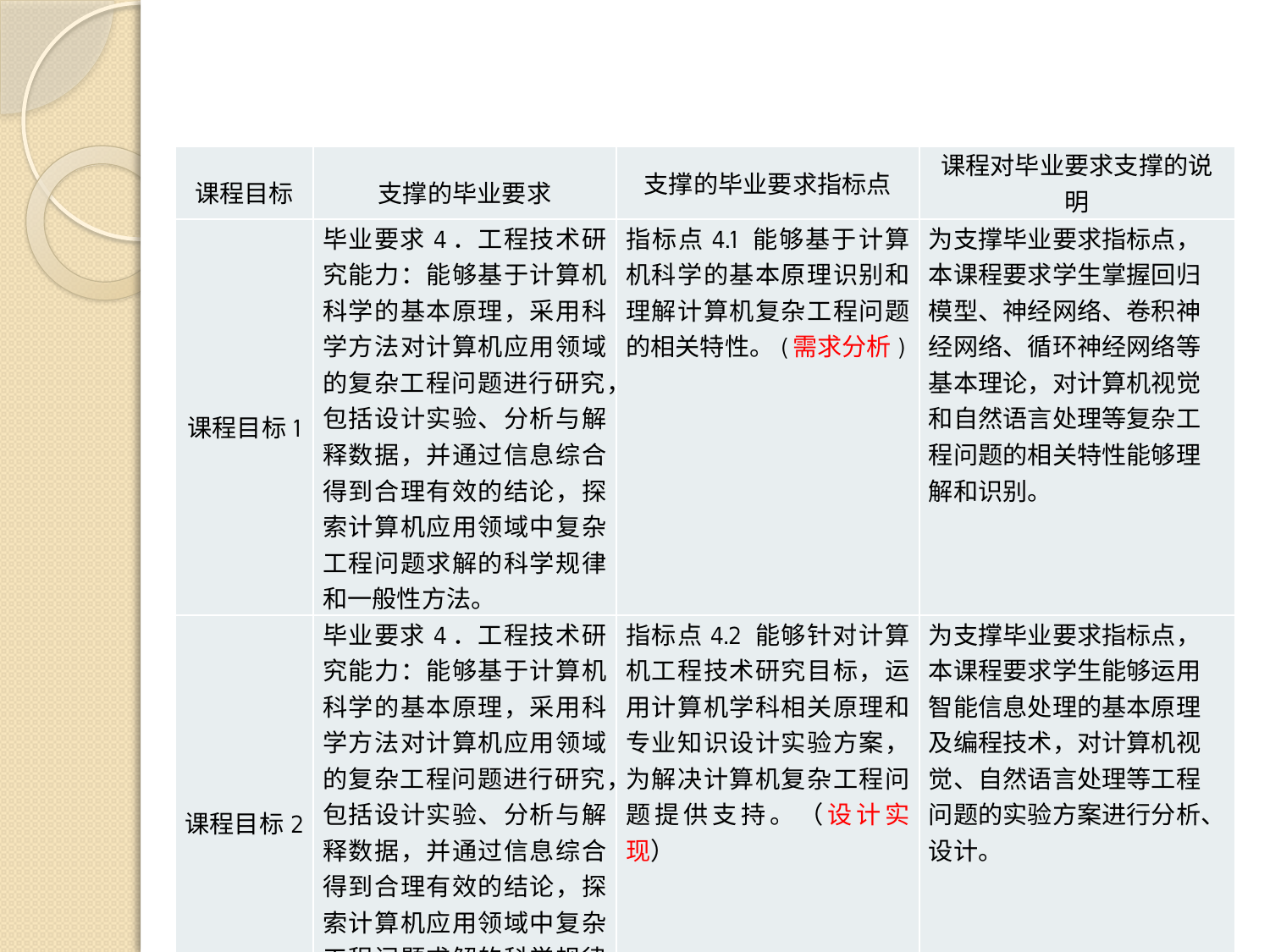

| 课程目标 | 支撑的毕业要求 | 支撑的毕业要求指标点 | 课程对毕业要求支撑的说明 |
| --- | --- | --- | --- |
| 课程目标1 | 毕业要求4．工程技术研究能力：能够基于计算机科学的基本原理，采用科学方法对计算机应用领域的复杂工程问题进行研究，包括设计实验、分析与解释数据，并通过信息综合得到合理有效的结论，探索计算机应用领域中复杂工程问题求解的科学规律和一般性方法。 | 指标点4.1 能够基于计算机科学的基本原理识别和理解计算机复杂工程问题的相关特性。(需求分析) | 为支撑毕业要求指标点，本课程要求学生掌握回归模型、神经网络、卷积神经网络、循环神经网络等基本理论，对计算机视觉和自然语言处理等复杂工程问题的相关特性能够理解和识别。 |
| 课程目标2 | 毕业要求4．工程技术研究能力：能够基于计算机科学的基本原理，采用科学方法对计算机应用领域的复杂工程问题进行研究，包括设计实验、分析与解释数据，并通过信息综合得到合理有效的结论，探索计算机应用领域中复杂工程问题求解的科学规律和一般性方法。 | 指标点4.2 能够针对计算机工程技术研究目标，运用计算机学科相关原理和专业知识设计实验方案，为解决计算机复杂工程问题提供支持。（设计实现） | 为支撑毕业要求指标点，本课程要求学生能够运用智能信息处理的基本原理及编程技术，对计算机视觉、自然语言处理等工程问题的实验方案进行分析、设计。 |